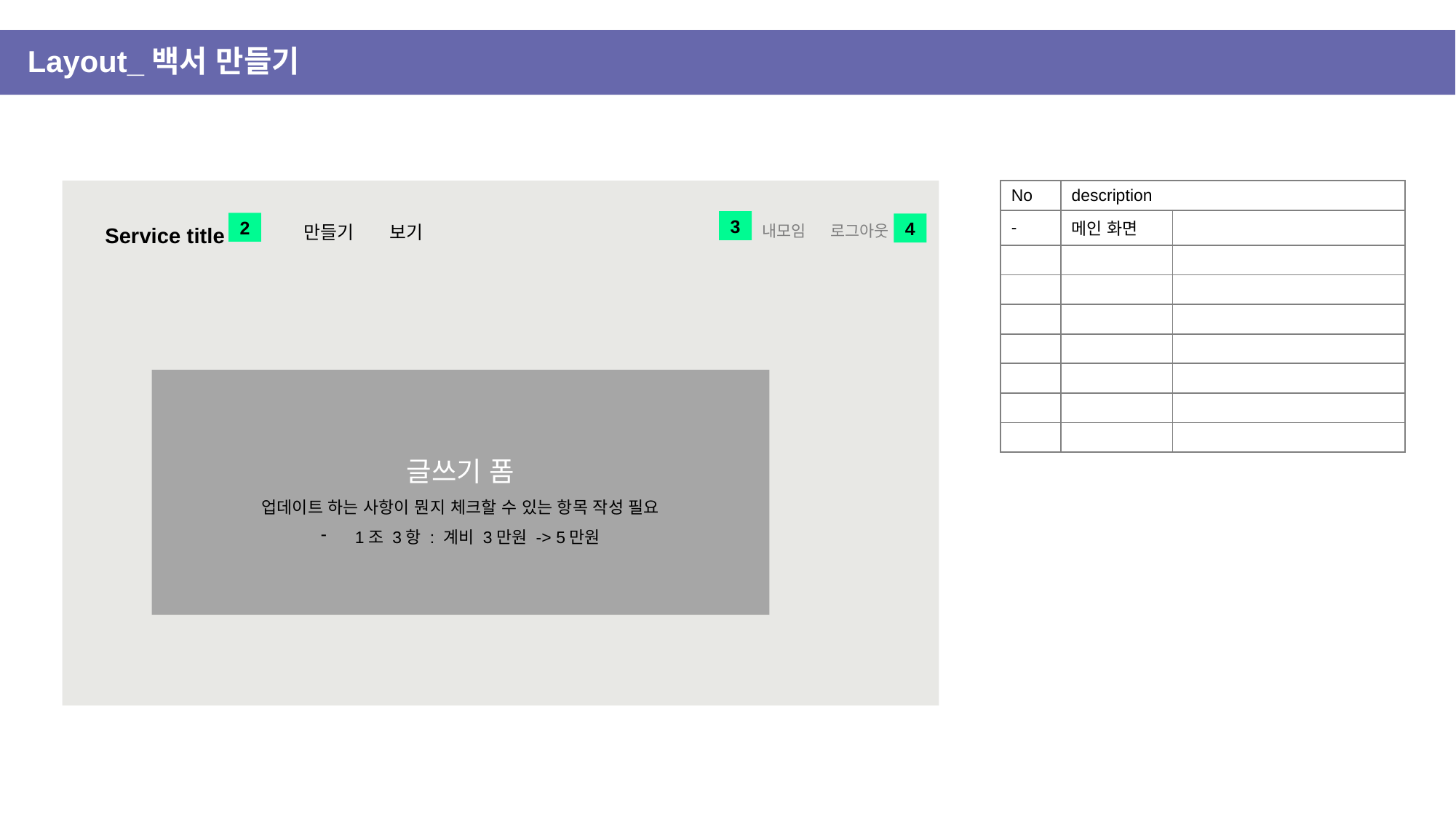

Layout_백서 만들기

| No | description |  |
| --- | --- | --- |
| - | 메인 화면 |  |
|  |  |  |
|  |  |  |
|  |  |  |
|  |  |  |
|  |  |  |
|  |  |  |
|  |  |  |
Service title
만들기
보기
내모임
로그아웃
3
2
4
글쓰기 폼
업데이트 하는 사항이 뭔지 체크할 수 있는 항목 작성 필요
1조 3항 : 계비 3만원 -> 5만원